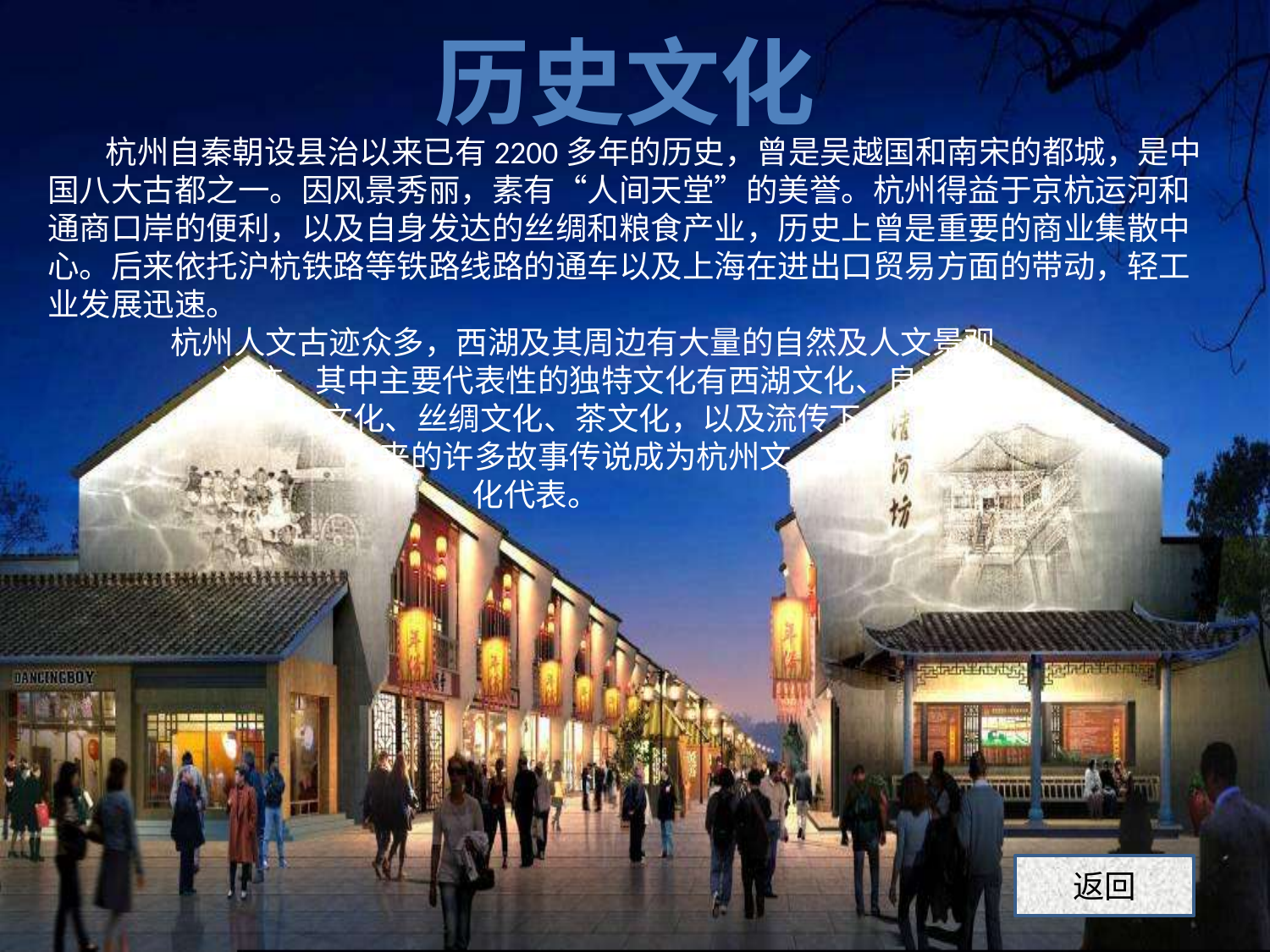

历史文化
       杭州自秦朝设县治以来已有2200多年的历史，曾是吴越国和南宋的都城，是中国八大古都之一。因风景秀丽，素有“人间天堂”的美誉。杭州得益于京杭运河和通商口岸的便利，以及自身发达的丝绸和粮食产业，历史上曾是重要的商业集散中心。后来依托沪杭铁路等铁路线路的通车以及上海在进出口贸易方面的带动，轻工业发展迅速。
                杭州人文古迹众多，西湖及其周边有大量的自然及人文景观
                       遗迹。其中主要代表性的独特文化有西湖文化、良渚
                                     文化、丝绸文化、茶文化，以及流传下
                                             来的许多故事传说成为杭州文
                                                          化代表。

返回